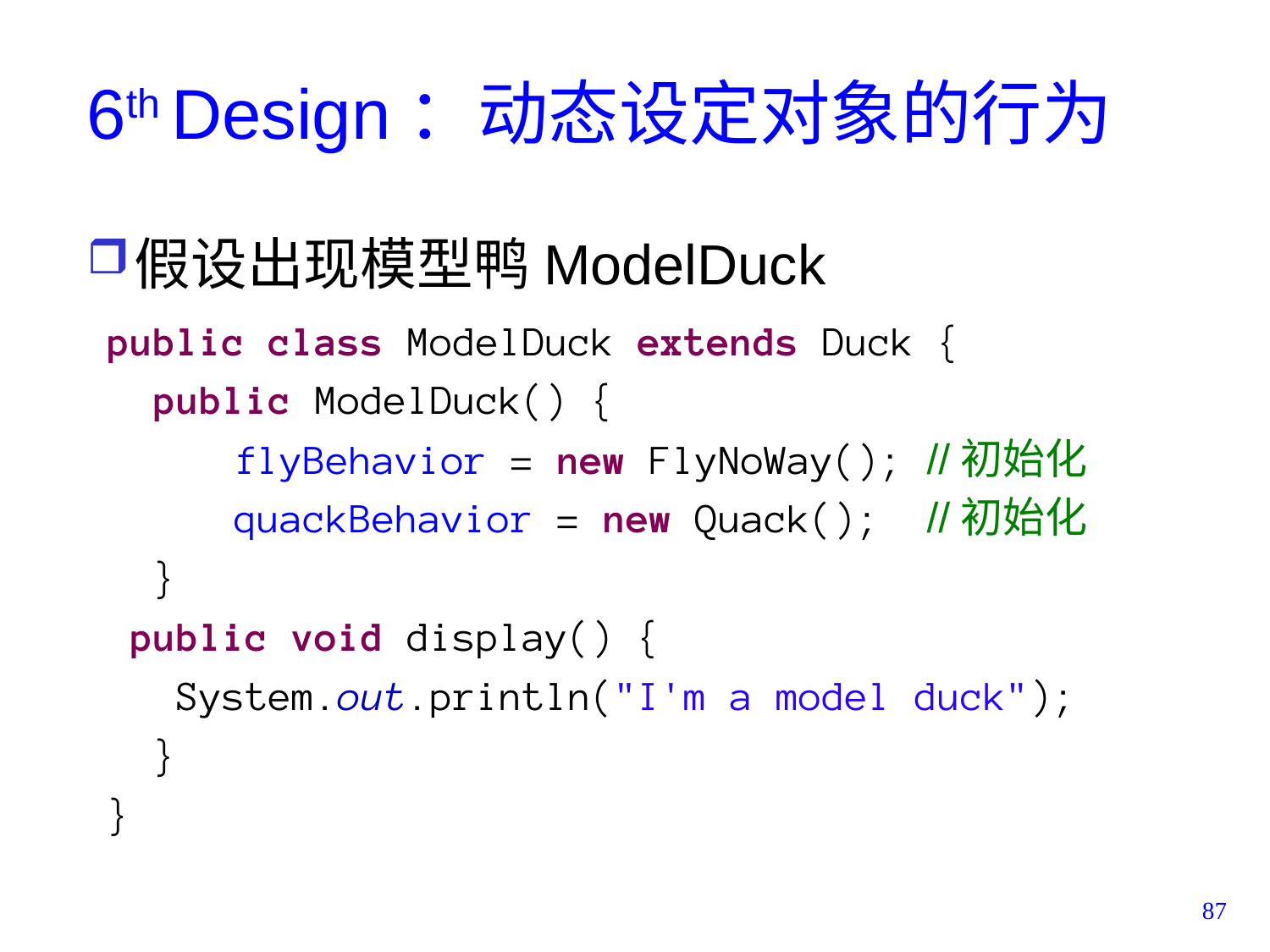

# 6th Design：动态设定对象的行为
假设出现模型鸭ModelDuck

public class ModelDuck extends Duck {
  public ModelDuck() {
	flyBehavior = new FlyNoWay(); //初始化
	quackBehavior = new Quack();  //初始化
  }
 public void display() {
   System.out.println("I'm a model duck");
  }
}
87